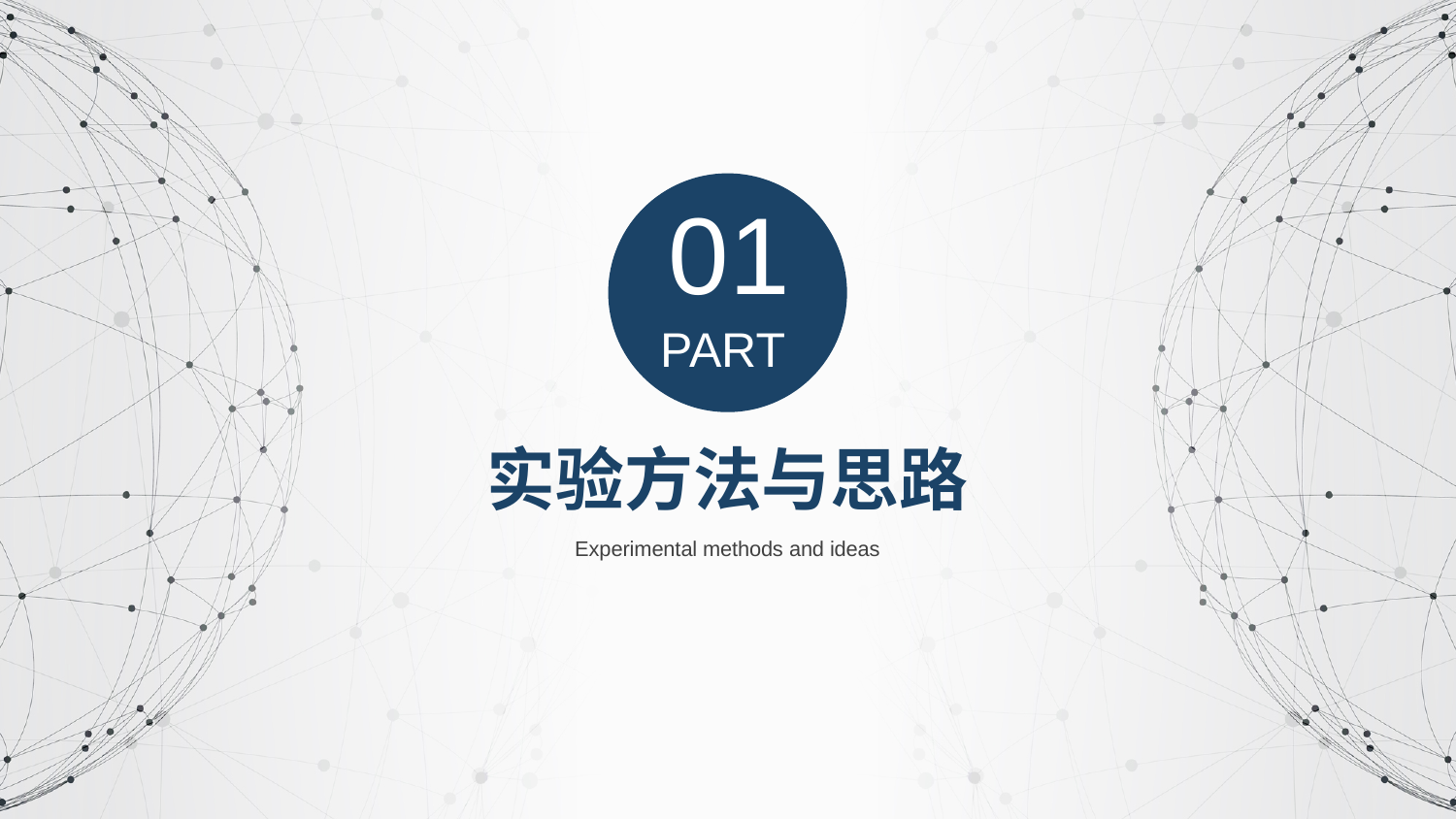

01
PART
实验方法与思路
Experimental methods and ideas